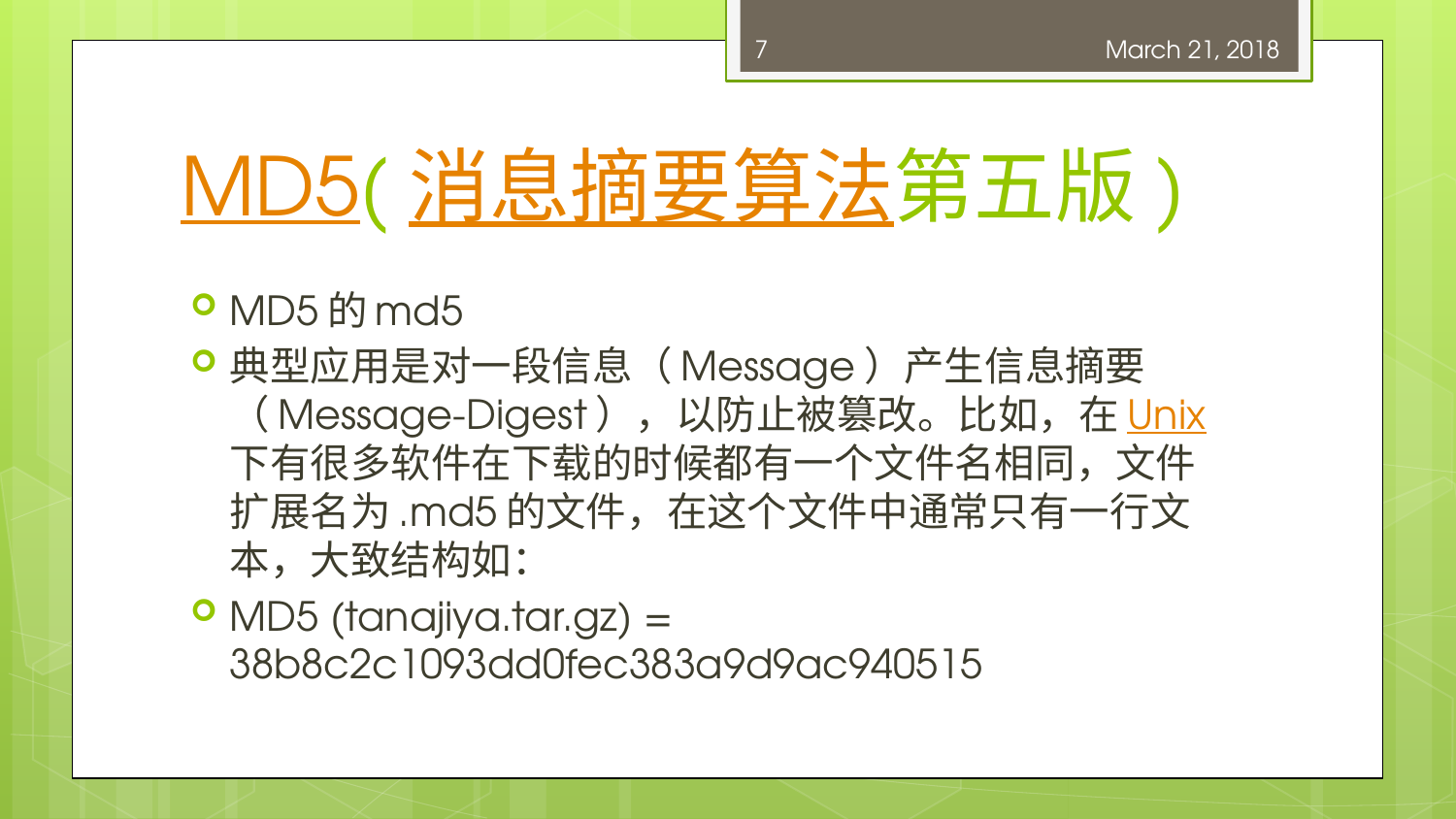

7
March 21, 2018
# MD5(消息摘要算法第五版)
MD5的md5
典型应用是对一段信息（Message）产生信息摘要（Message-Digest），以防止被篡改。比如，在Unix下有很多软件在下载的时候都有一个文件名相同，文件扩展名为.md5的文件，在这个文件中通常只有一行文本，大致结构如：
MD5 (tanajiya.tar.gz) = 38b8c2c1093dd0fec383a9d9ac940515